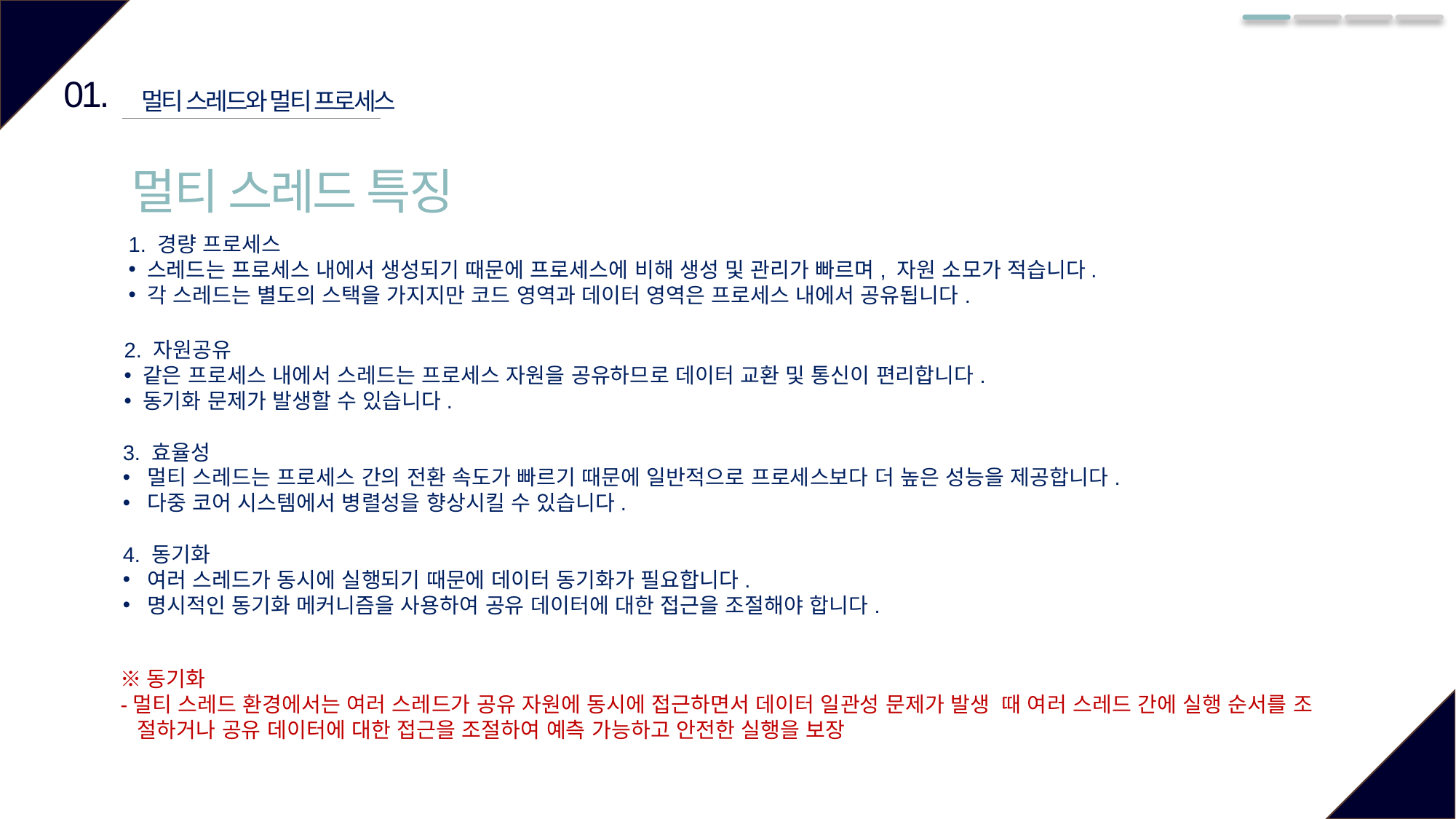

01.
멀티 스레드와 멀티 프로세스
멀티 스레드 특징
1. 경량 프로세스
 스레드는 프로세스 내에서 생성되기 때문에 프로세스에 비해 생성 및 관리가 빠르며, 자원 소모가 적습니다.
 각 스레드는 별도의 스택을 가지지만 코드 영역과 데이터 영역은 프로세스 내에서 공유됩니다.
2. 자원공유
 같은 프로세스 내에서 스레드는 프로세스 자원을 공유하므로 데이터 교환 및 통신이 편리합니다.
 동기화 문제가 발생할 수 있습니다.
3. 효율성
  멀티 스레드는 프로세스 간의 전환 속도가 빠르기 때문에 일반적으로 프로세스보다 더 높은 성능을 제공합니다.
  다중 코어 시스템에서 병렬성을 향상시킬 수 있습니다.
4. 동기화
  여러 스레드가 동시에 실행되기 때문에 데이터 동기화가 필요합니다.
  명시적인 동기화 메커니즘을 사용하여 공유 데이터에 대한 접근을 조절해야 합니다.
※동기화
-멀티 스레드 환경에서는 여러 스레드가 공유 자원에 동시에 접근하면서 데이터 일관성 문제가 발생  때 여러 스레드 간에 실행 순서를 조
  절하거나 공유 데이터에 대한 접근을 조절하여 예측 가능하고 안전한 실행을 보장